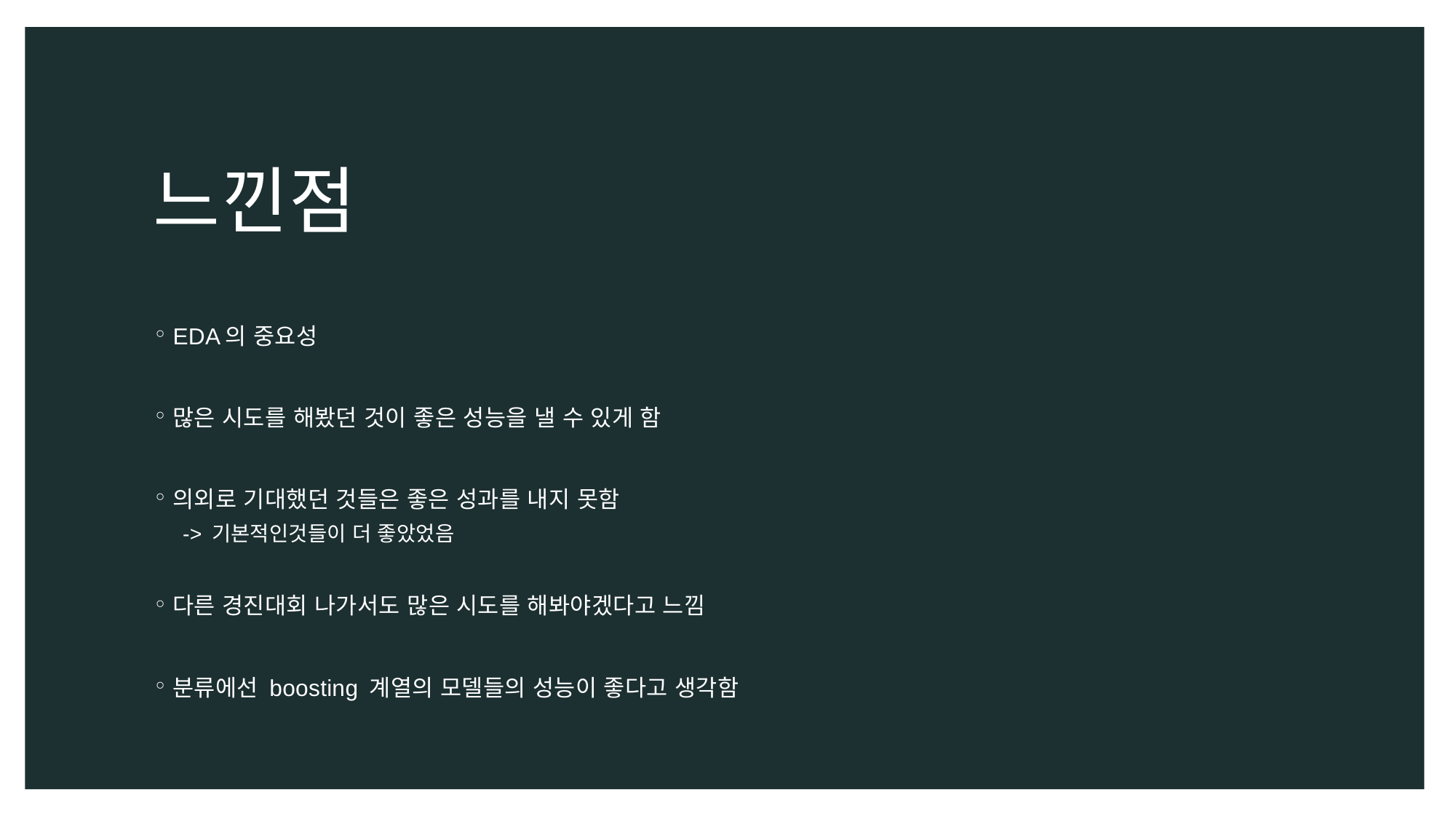

# 느낀점
EDA의 중요성

많은 시도를 해봤던 것이 좋은 성능을 낼 수 있게 함

의외로 기대했던 것들은 좋은 성과를 내지 못함
-> 기본적인것들이 더 좋았었음

다른 경진대회 나가서도 많은 시도를 해봐야겠다고 느낌

분류에선 boosting 계열의 모델들의 성능이 좋다고 생각함